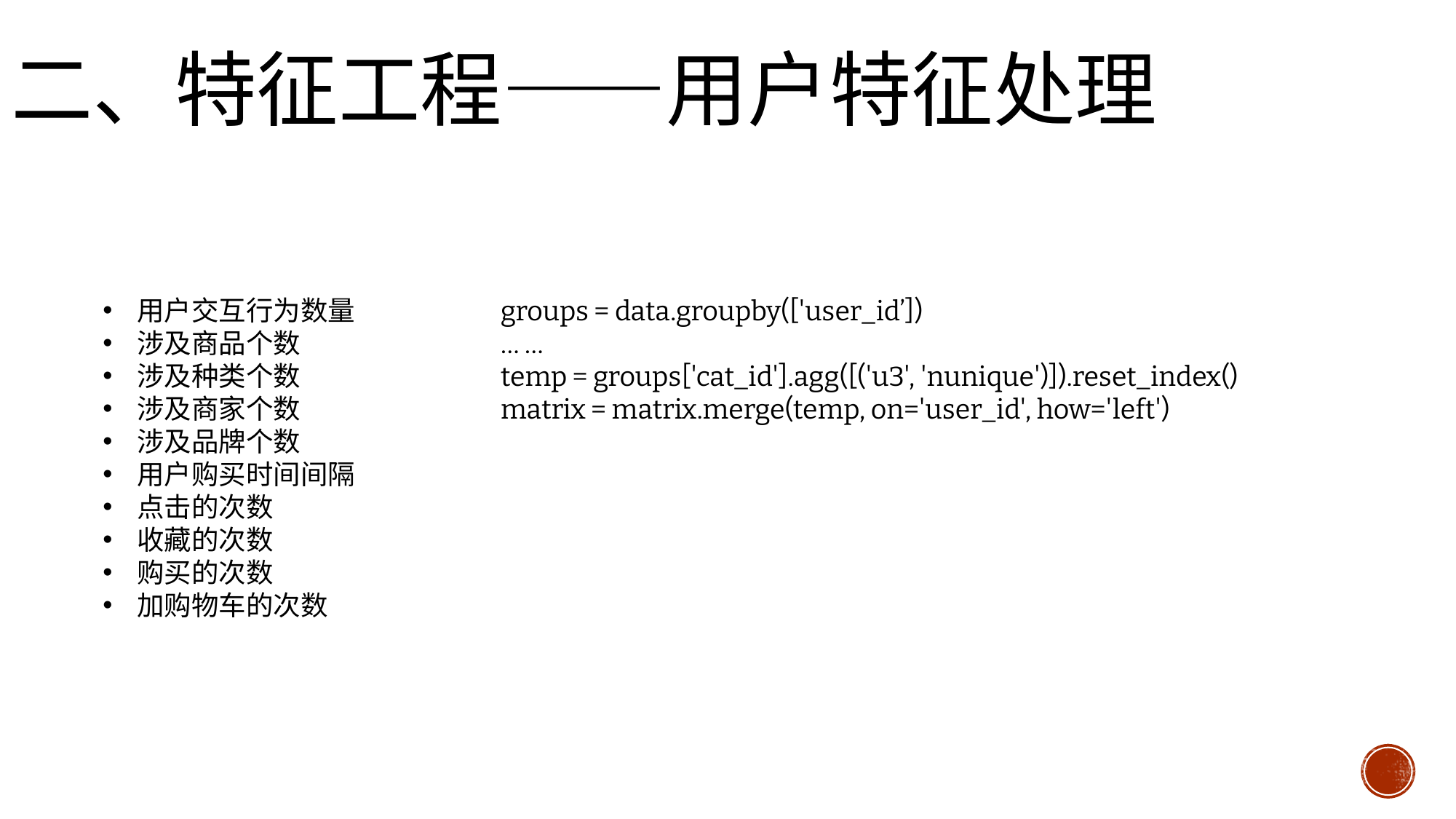

# 二、特征工程——用户特征处理
用户交互行为数量
涉及商品个数
涉及种类个数
涉及商家个数
涉及品牌个数
用户购买时间间隔
点击的次数
收藏的次数
购买的次数
加购物车的次数

groups = data.groupby(['user_id’])
… …
temp = groups['cat_id'].agg([('u3', 'nunique')]).reset_index()
matrix = matrix.merge(temp, on='user_id', how='left')